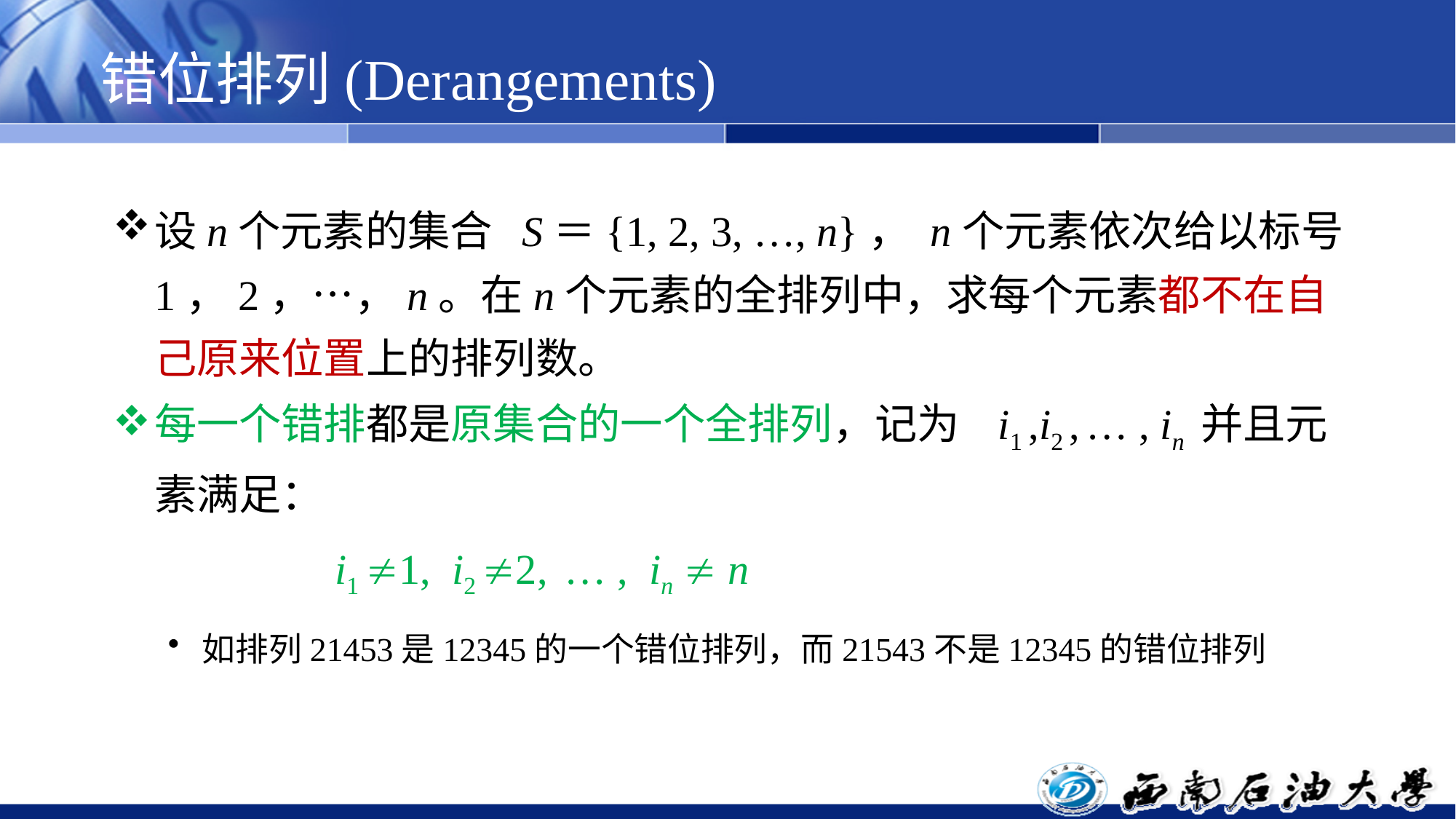

# 错位排列(Derangements)
设n个元素的集合  S＝{1, 2, 3, …, n}， n个元素依次给以标号1，2，…，n。在n个元素的全排列中，求每个元素都不在自己原来位置上的排列数。
每一个错排都是原集合的一个全排列，记为   i1 ,i2 , … , in 并且元素满足：
                     i1 ≠1,  i2 ≠2,  … ,  in ≠ n
如排列21453是12345的一个错位排列，而21543不是12345的错位排列